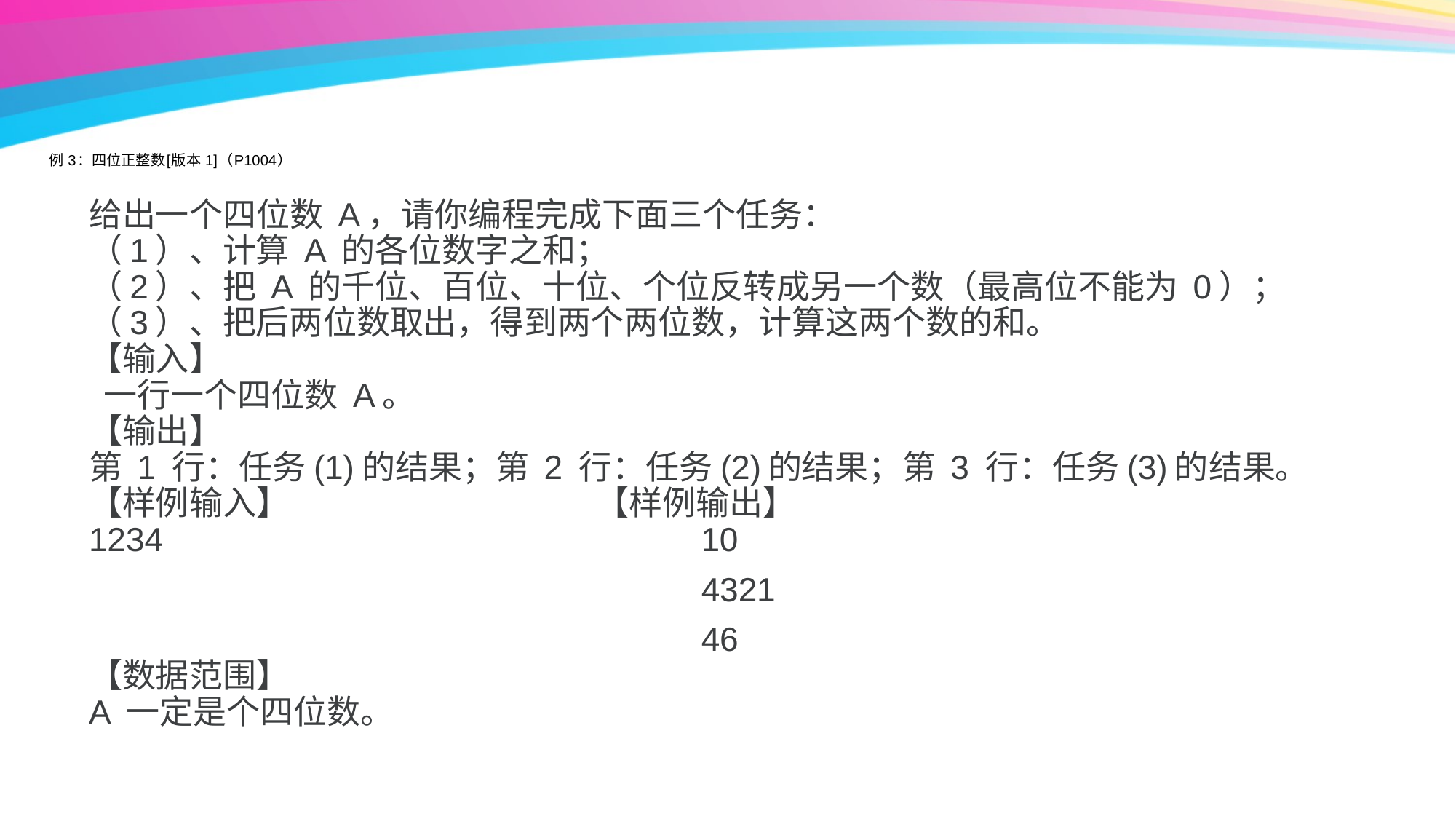

# 例 3：四位正整数[版本 1]（P1004）
给出一个四位数 A，请你编程完成下面三个任务：
（1）、计算 A 的各位数字之和；
（2）、把 A 的千位、百位、十位、个位反转成另一个数（最高位不能为 0）；
（3）、把后两位数取出，得到两个两位数，计算这两个数的和。
【输入】
  一行一个四位数 A。
【输出】
第 1 行：任务(1)的结果；第 2 行：任务(2)的结果；第 3 行：任务(3)的结果。
【样例输入】                                         【样例输出】
1234                                                          10
                                                                  4321
                                                                  46
【数据范围】
A 一定是个四位数。